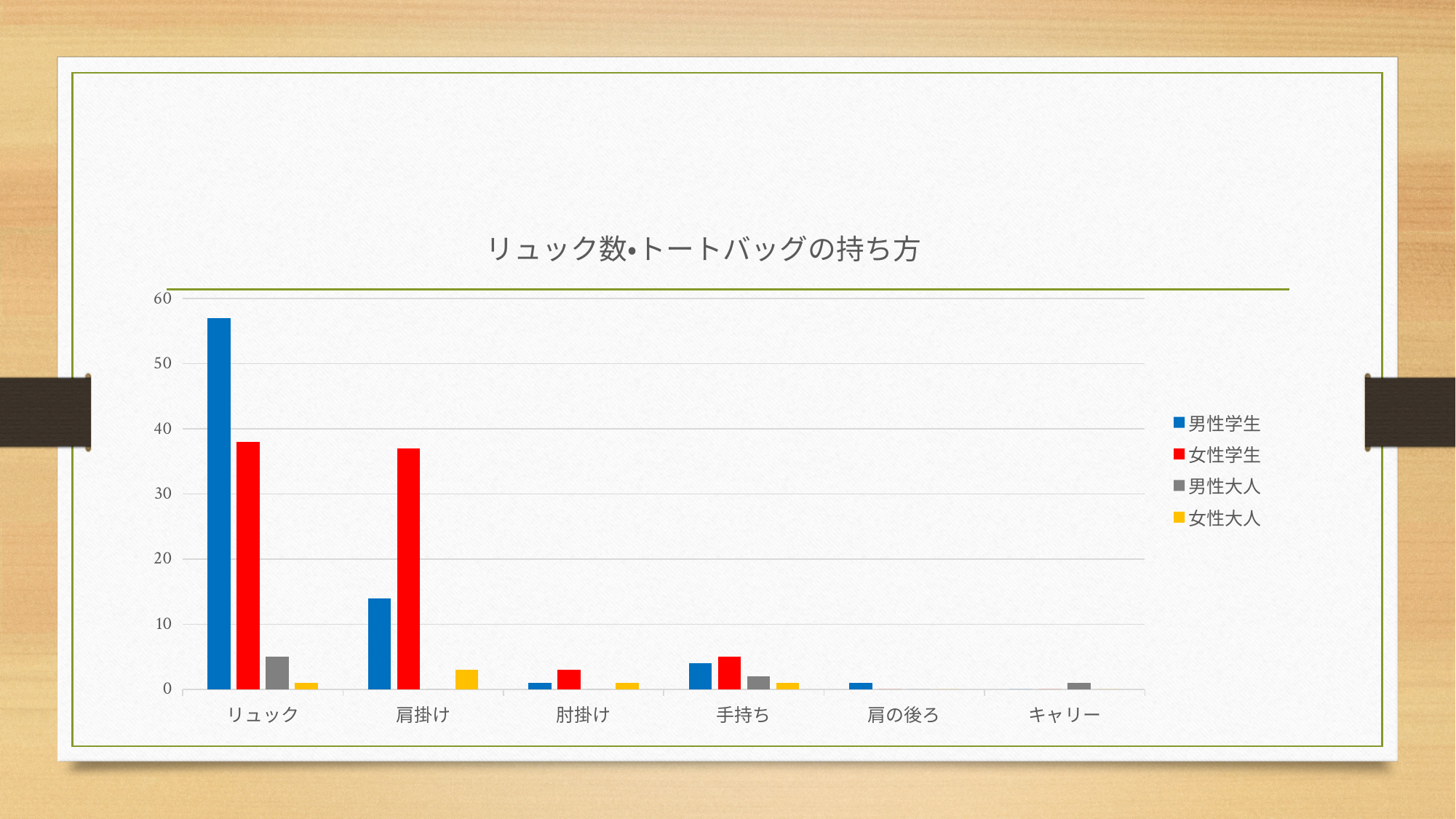

### Chart: リュック数・トートバッグの持ち方

| Category | 男性学生 | 女性学生 | 男性大人 | 女性大人 |
|---|---|---|---|---|
| リュック | 57.0 | 38.0 | 5.0 | 1.0 |
| 肩掛け | 14.0 | 37.0 | 0.0 | 3.0 |
| 肘掛け | 1.0 | 3.0 | 0.0 | 1.0 |
| 手持ち | 4.0 | 5.0 | 2.0 | 1.0 |
| 肩の後ろ | 1.0 | 0.0 | 0.0 | 0.0 |
| キャリー | 0.0 | 0.0 | 1.0 | 0.0 |